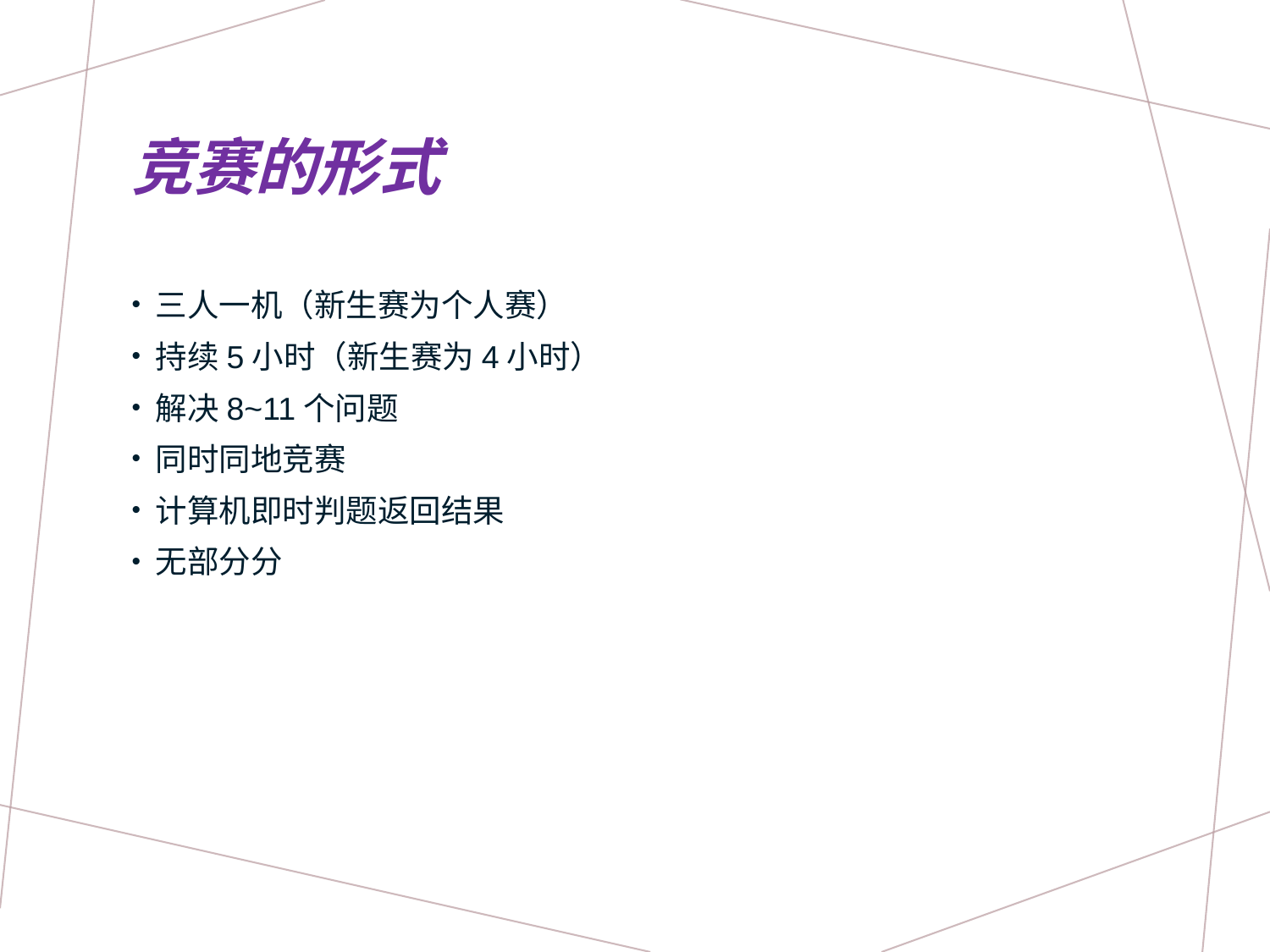

# 竞赛的形式
三人一机（新生赛为个人赛）
持续5小时（新生赛为4小时）
解决8~11个问题
同时同地竞赛
计算机即时判题返回结果
无部分分